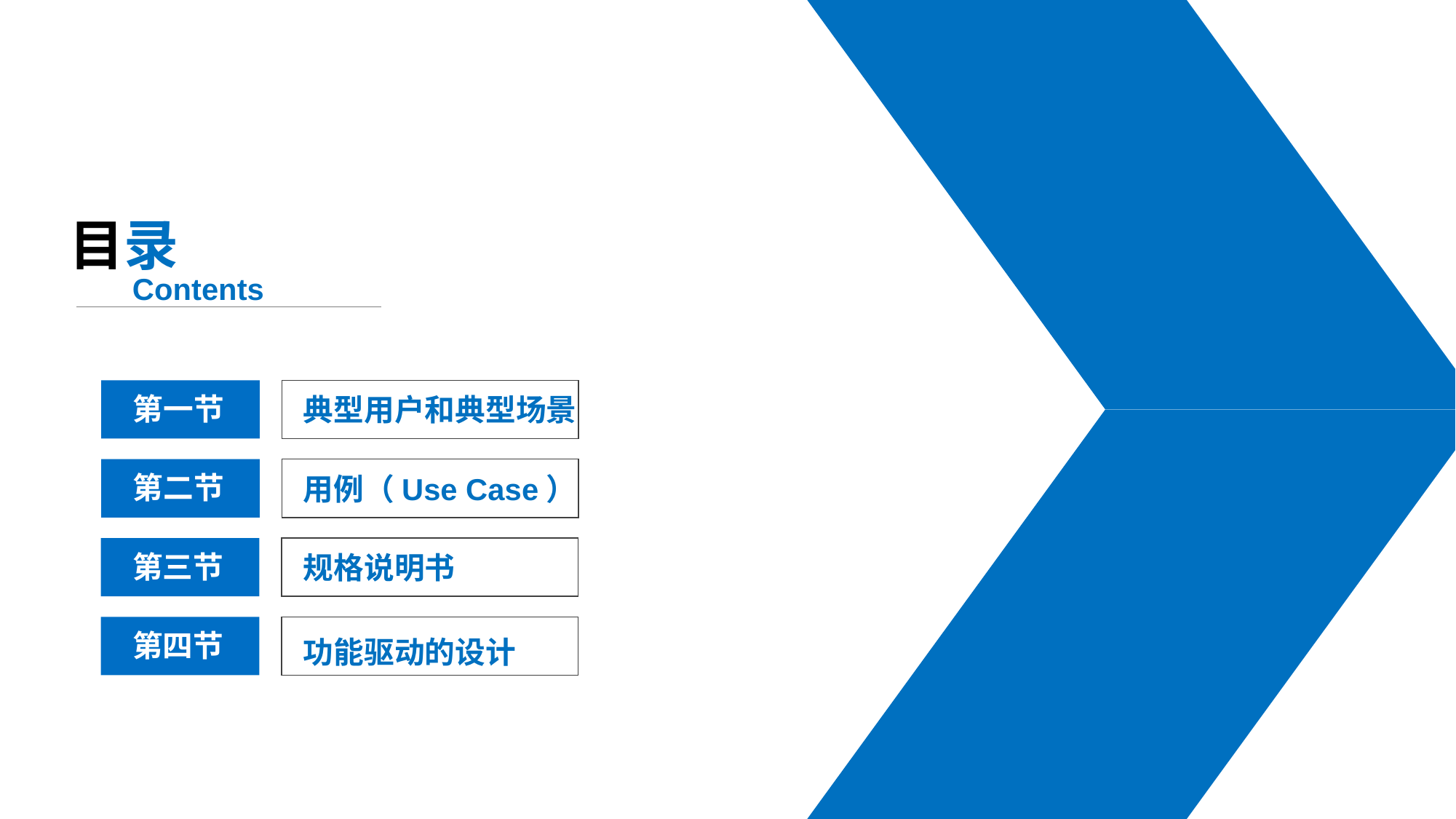

目录
Contents

第一节

典型用户和典型场景

第二节

用例（Use Case）

第三节

规格说明书

第四节

功能驱动的设计